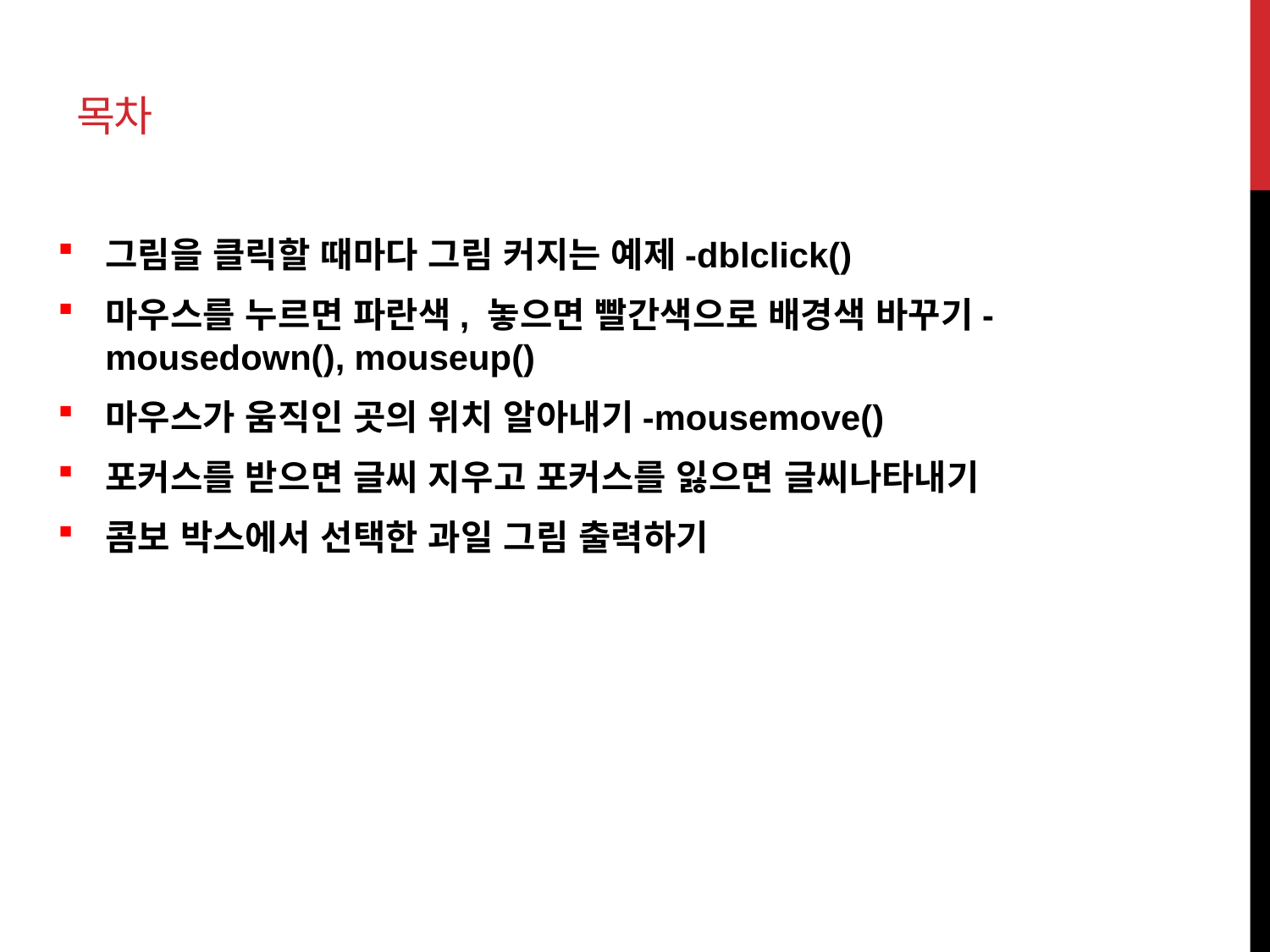

# 목차
그림을 클릭할 때마다 그림 커지는 예제-dblclick()
마우스를 누르면 파란색, 놓으면 빨간색으로 배경색 바꾸기-mousedown(), mouseup()
마우스가 움직인 곳의 위치 알아내기-mousemove()
포커스를 받으면 글씨 지우고 포커스를 잃으면 글씨나타내기
콤보 박스에서 선택한 과일 그림 출력하기